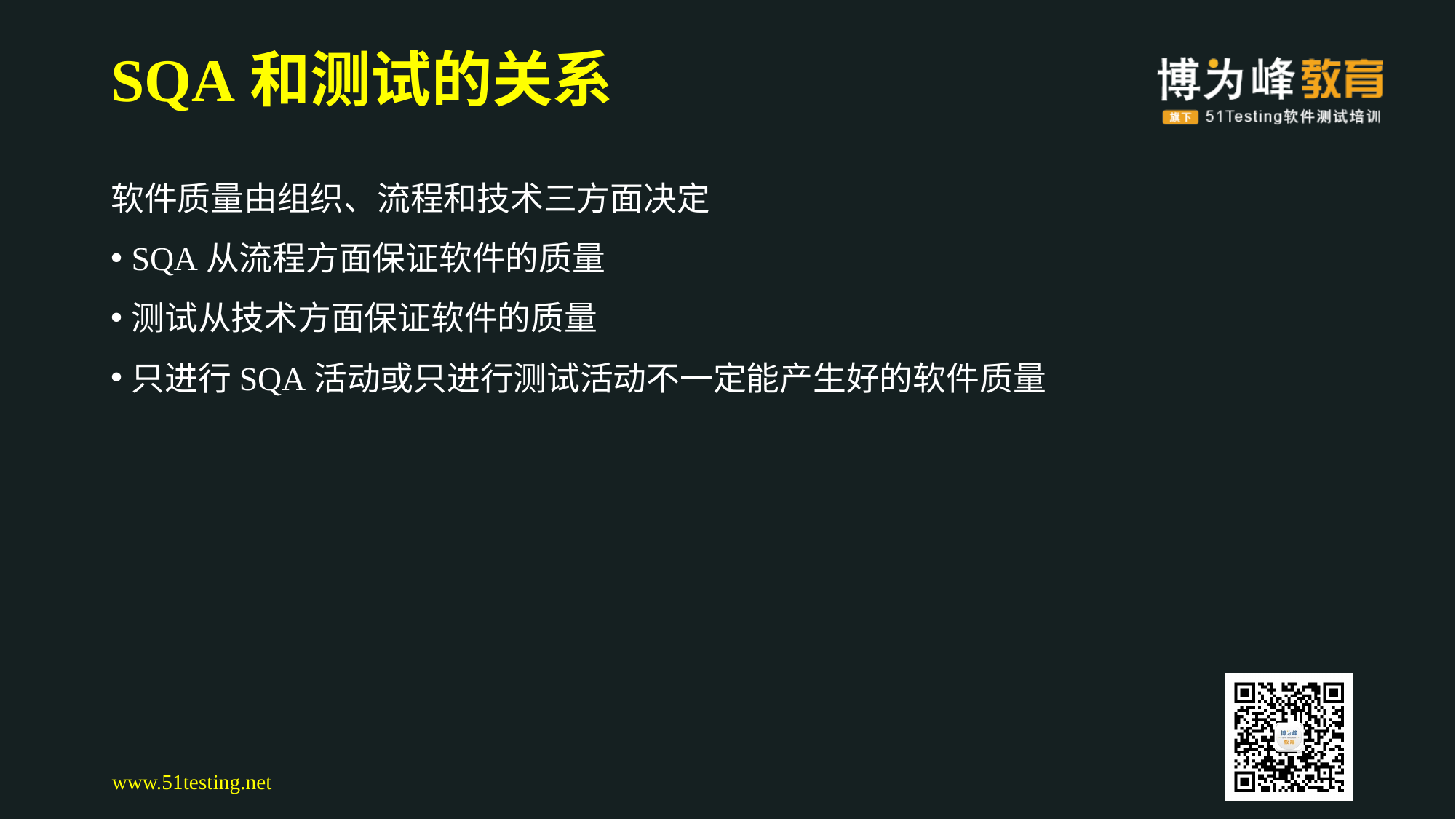

# SQA和测试的关系
软件质量由组织、流程和技术三方面决定
SQA从流程方面保证软件的质量
测试从技术方面保证软件的质量
只进行SQA活动或只进行测试活动不一定能产生好的软件质量